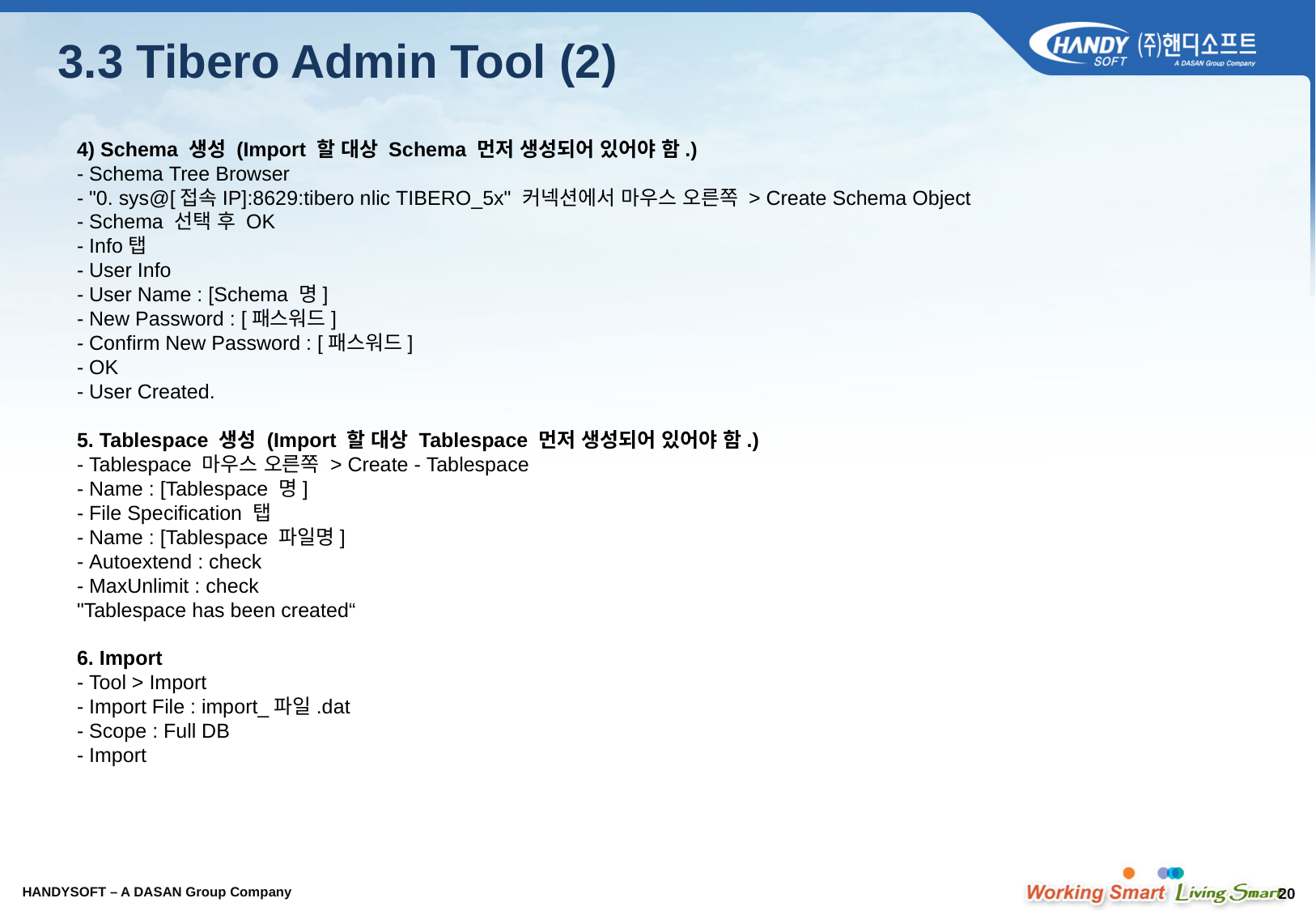

# 3.3 Tibero Admin Tool (2)
4) Schema 생성 (Import 할 대상 Schema 먼저 생성되어 있어야 함.)
- Schema Tree Browser
- "0. sys@[접속IP]:8629:tibero nlic TIBERO_5x" 커넥션에서 마우스 오른쪽 > Create Schema Object
- Schema 선택 후 OK
- Info탭
- User Info
- User Name : [Schema 명]
- New Password : [패스워드]
- Confirm New Password : [패스워드]
- OK
- User Created.

5. Tablespace 생성 (Import 할 대상 Tablespace 먼저 생성되어 있어야 함.)
- Tablespace 마우스 오른쪽 > Create - Tablespace
- Name : [Tablespace 명]
- File Specification 탭
- Name : [Tablespace 파일명]
- Autoextend : check
- MaxUnlimit : check
"Tablespace has been created“

6. Import
- Tool > Import
- Import File : import_파일.dat
- Scope : Full DB
- Import